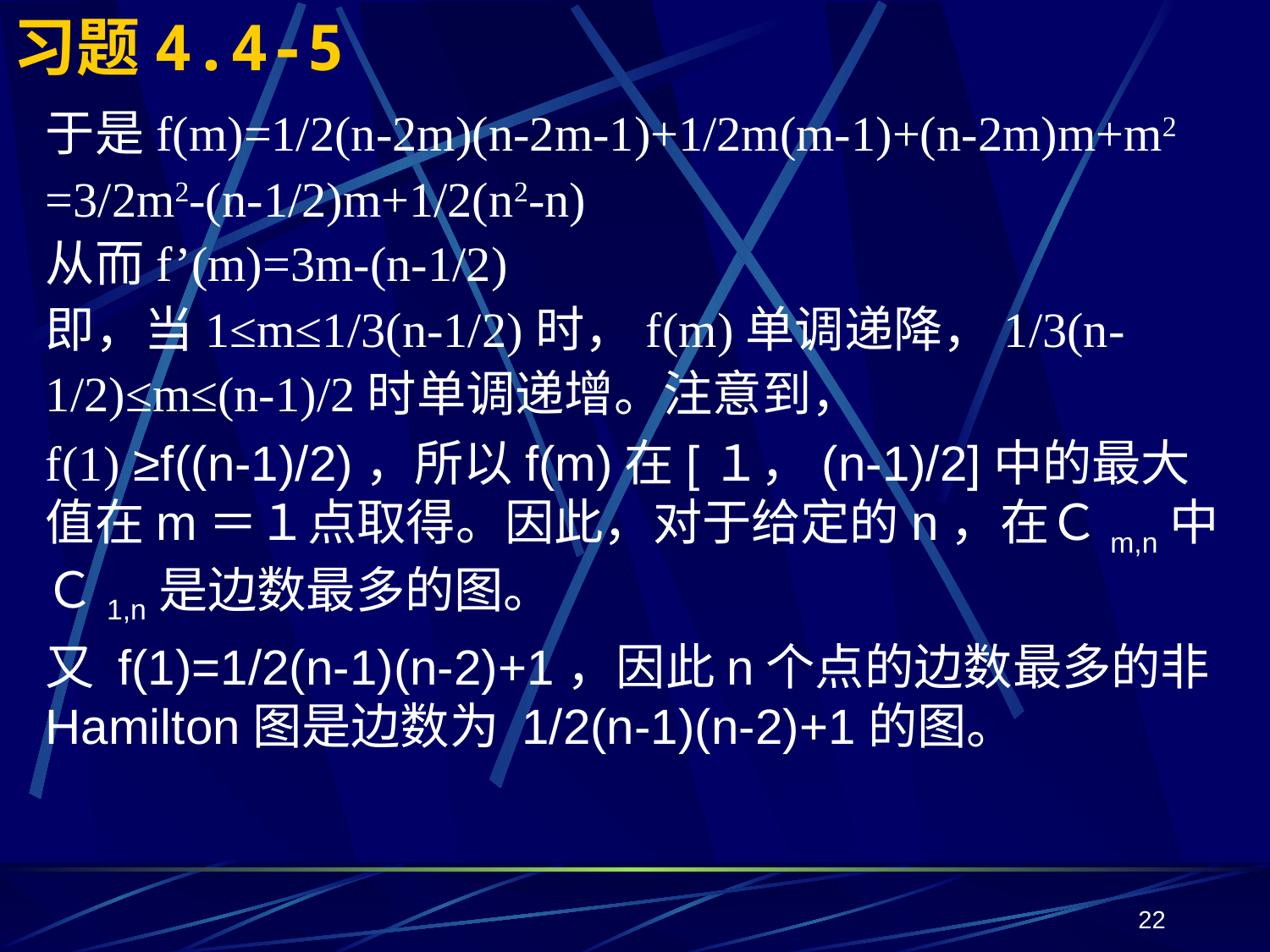

# 习题4.4-5
于是f(m)=1/2(n-2m)(n-2m-1)+1/2m(m-1)+(n-2m)m+m2 =3/2m2-(n-1/2)m+1/2(n2-n)
从而f’(m)=3m-(n-1/2)
即，当1≤m≤1/3(n-1/2)时，f(m)单调递降，1/3(n-1/2)≤m≤(n-1)/2时单调递增。注意到，
f(1) ≥f((n-1)/2)，所以f(m)在[１，(n-1)/2]中的最大值在m＝１点取得。因此，对于给定的n，在Ｃm,n中Ｃ1,n是边数最多的图。
又 f(1)=1/2(n-1)(n-2)+1，因此n个点的边数最多的非Hamilton图是边数为 1/2(n-1)(n-2)+1的图。

22